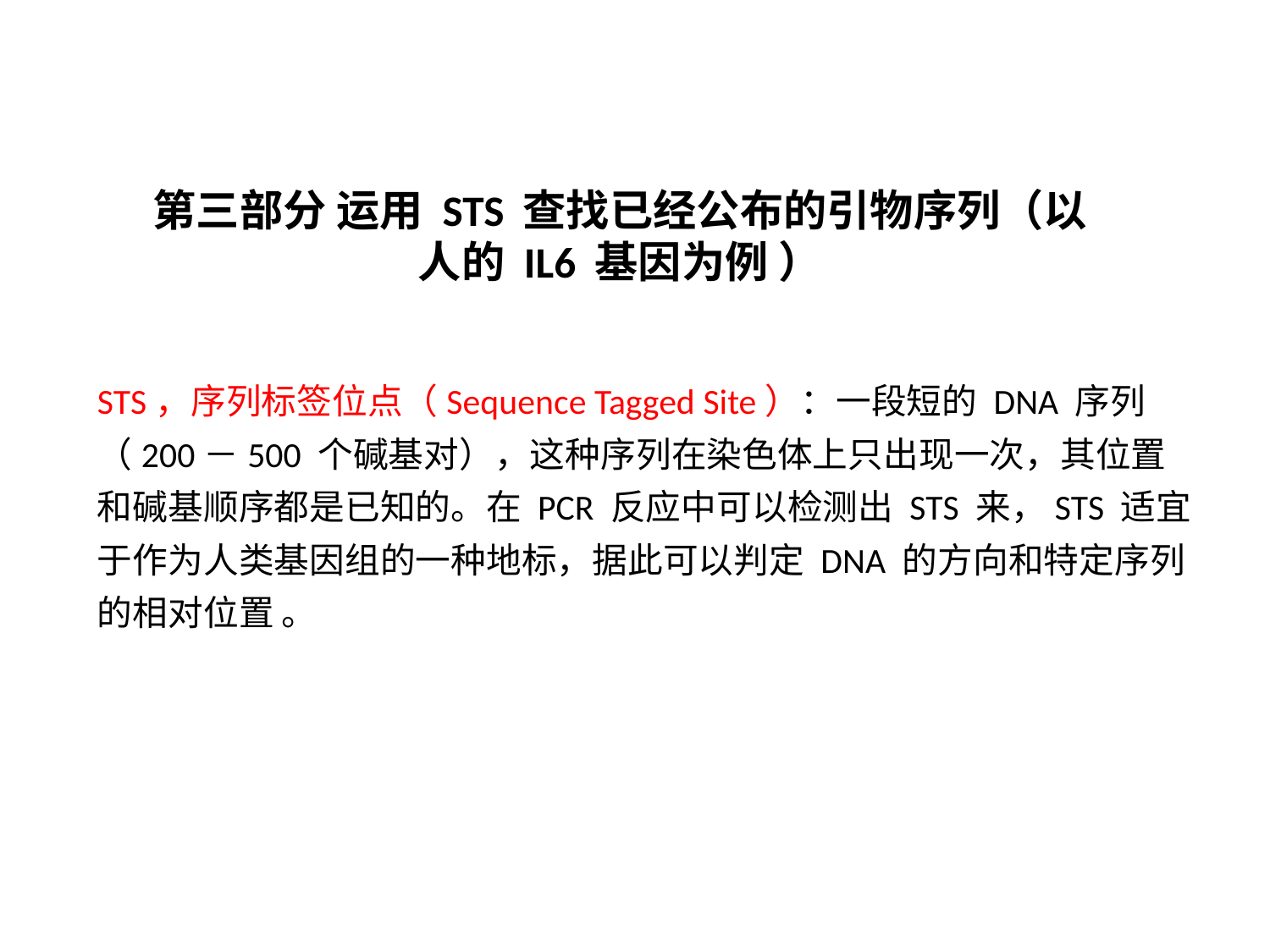

# 第三部分 运用 STS 查找已经公布的引物序列（以人的 IL6 基因为例 ）
STS，序列标签位点（Sequence Tagged Site）：一段短的 DNA 序列（200－500 个碱基对），这种序列在染色体上只出现一次，其位置和碱基顺序都是已知的。在 PCR 反应中可以检测出 STS 来，STS 适宜于作为人类基因组的一种地标，据此可以判定 DNA 的方向和特定序列的相对位置 。